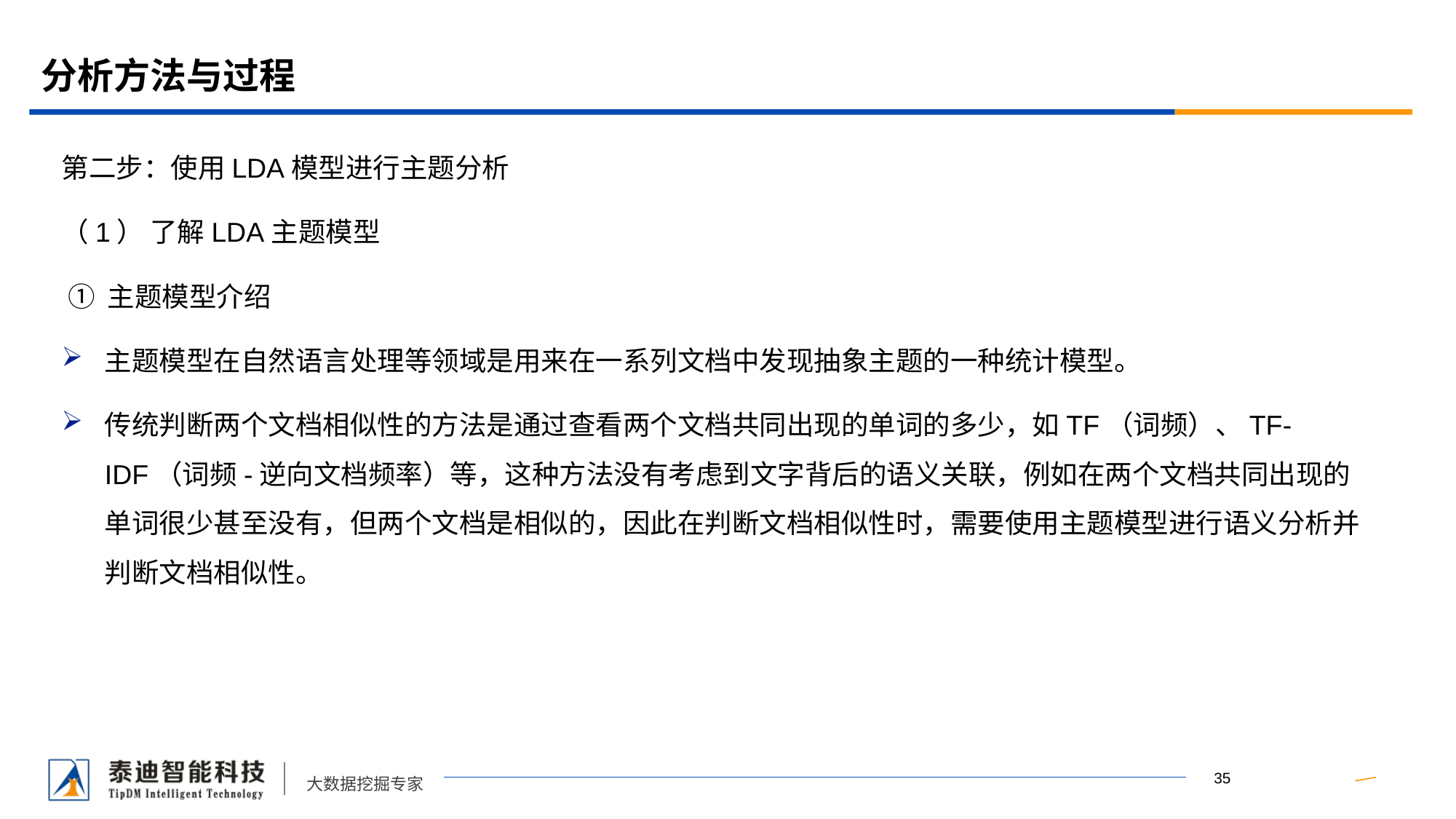

# 分析方法与过程
第二步：使用LDA模型进行主题分析
（1） 了解LDA主题模型
 ① 主题模型介绍
主题模型在自然语言处理等领域是用来在一系列文档中发现抽象主题的一种统计模型。
传统判断两个文档相似性的方法是通过查看两个文档共同出现的单词的多少，如TF（词频）、TF-IDF（词频-逆向文档频率）等，这种方法没有考虑到文字背后的语义关联，例如在两个文档共同出现的单词很少甚至没有，但两个文档是相似的，因此在判断文档相似性时，需要使用主题模型进行语义分析并判断文档相似性。